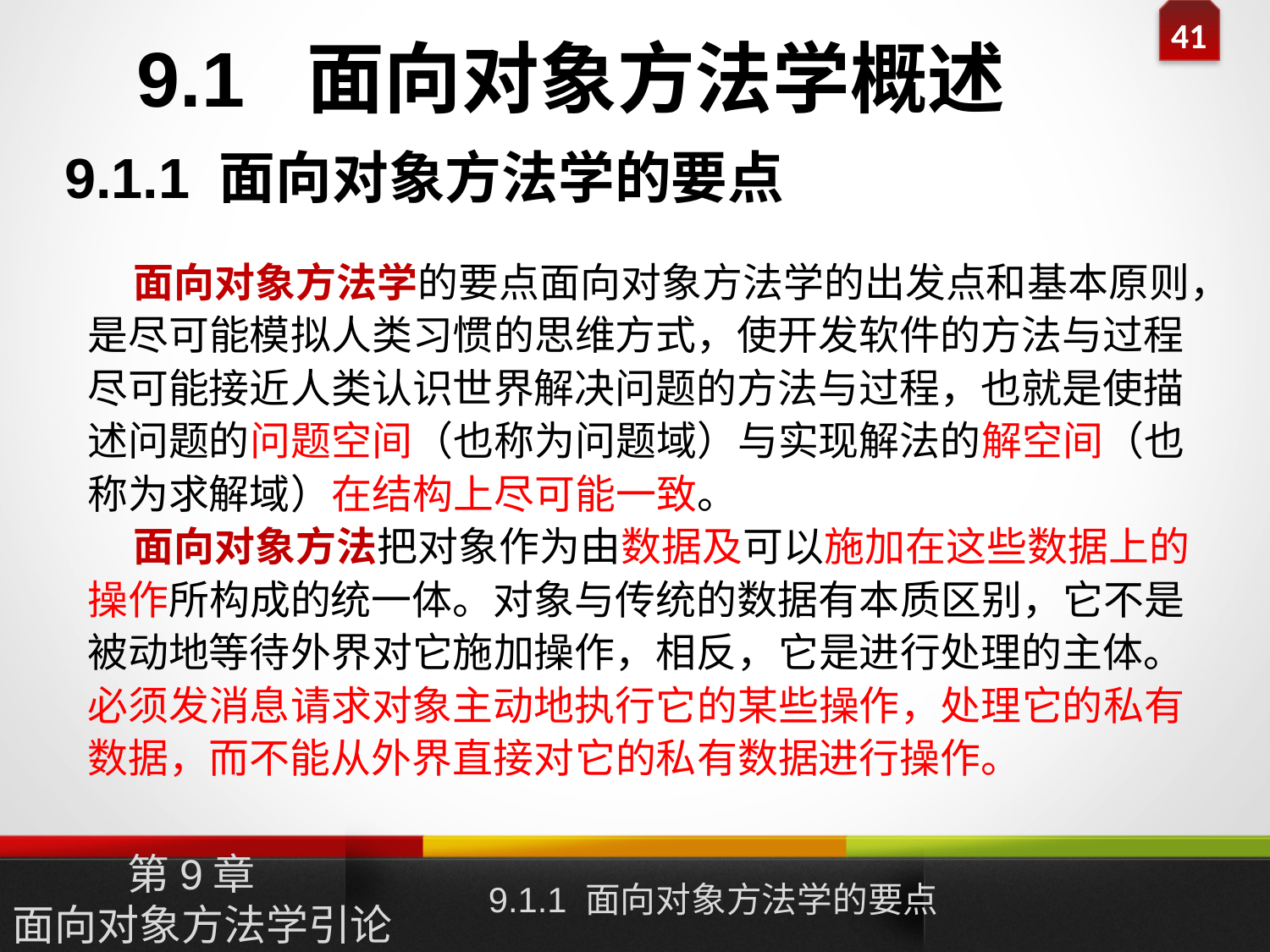

9.1  面向对象方法学概述
9.1.1 面向对象方法学的要点
    面向对象方法学的要点面向对象方法学的出发点和基本原则，是尽可能模拟人类习惯的思维方式，使开发软件的方法与过程尽可能接近人类认识世界解决问题的方法与过程，也就是使描述问题的问题空间（也称为问题域）与实现解法的解空间（也称为求解域）在结构上尽可能一致。
    面向对象方法把对象作为由数据及可以施加在这些数据上的操作所构成的统一体。对象与传统的数据有本质区别，它不是被动地等待外界对它施加操作，相反，它是进行处理的主体。必须发消息请求对象主动地执行它的某些操作，处理它的私有数据，而不能从外界直接对它的私有数据进行操作。
9.1.1 面向对象方法学的要点